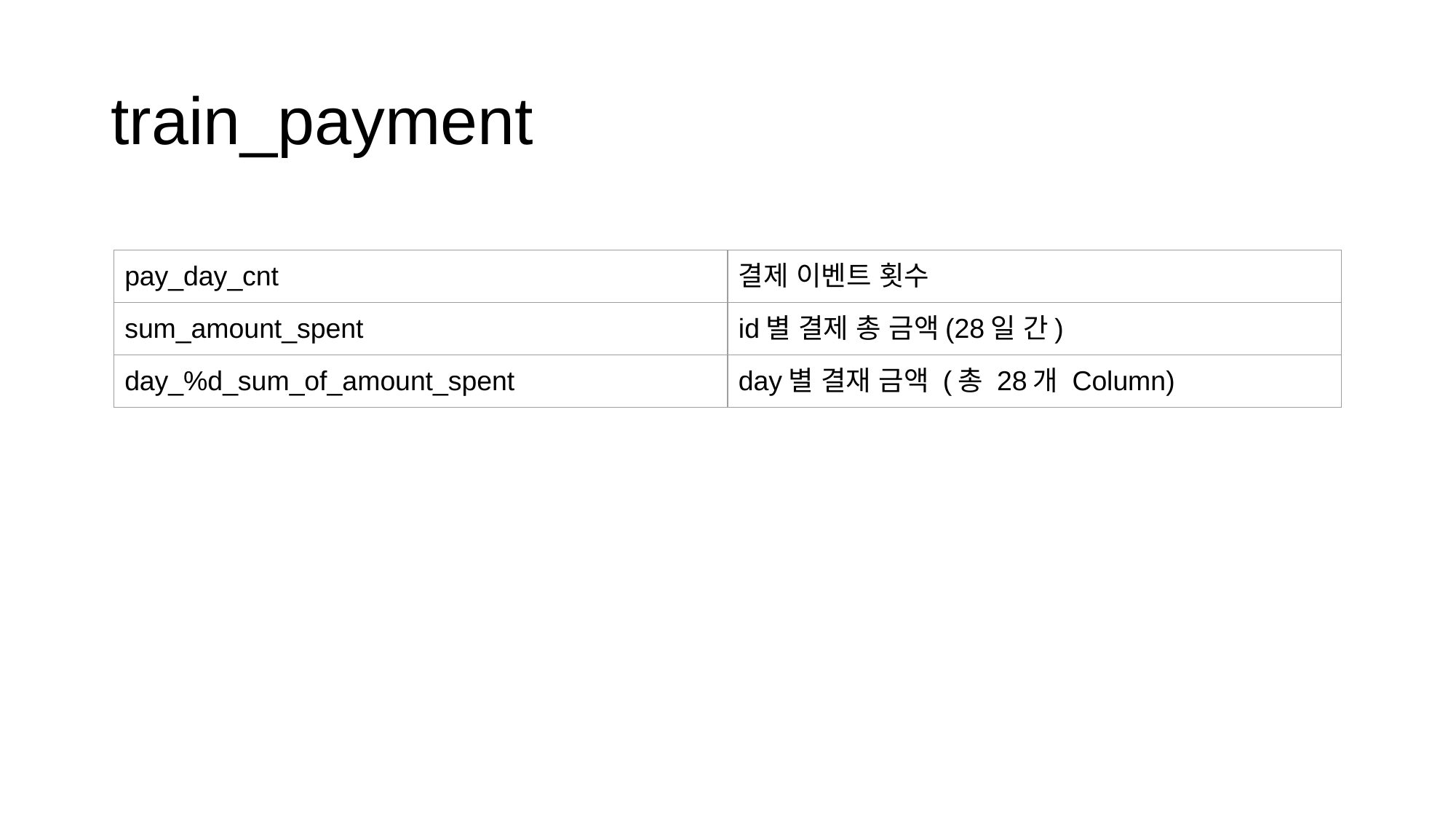

# train_payment
| pay\_day\_cnt | 결제 이벤트 횟수 |
| --- | --- |
| sum\_amount\_spent | id별 결제 총 금액(28일 간) |
| day\_%d\_sum\_of\_amount\_spent | day별 결재 금액 (총 28개 Column) |